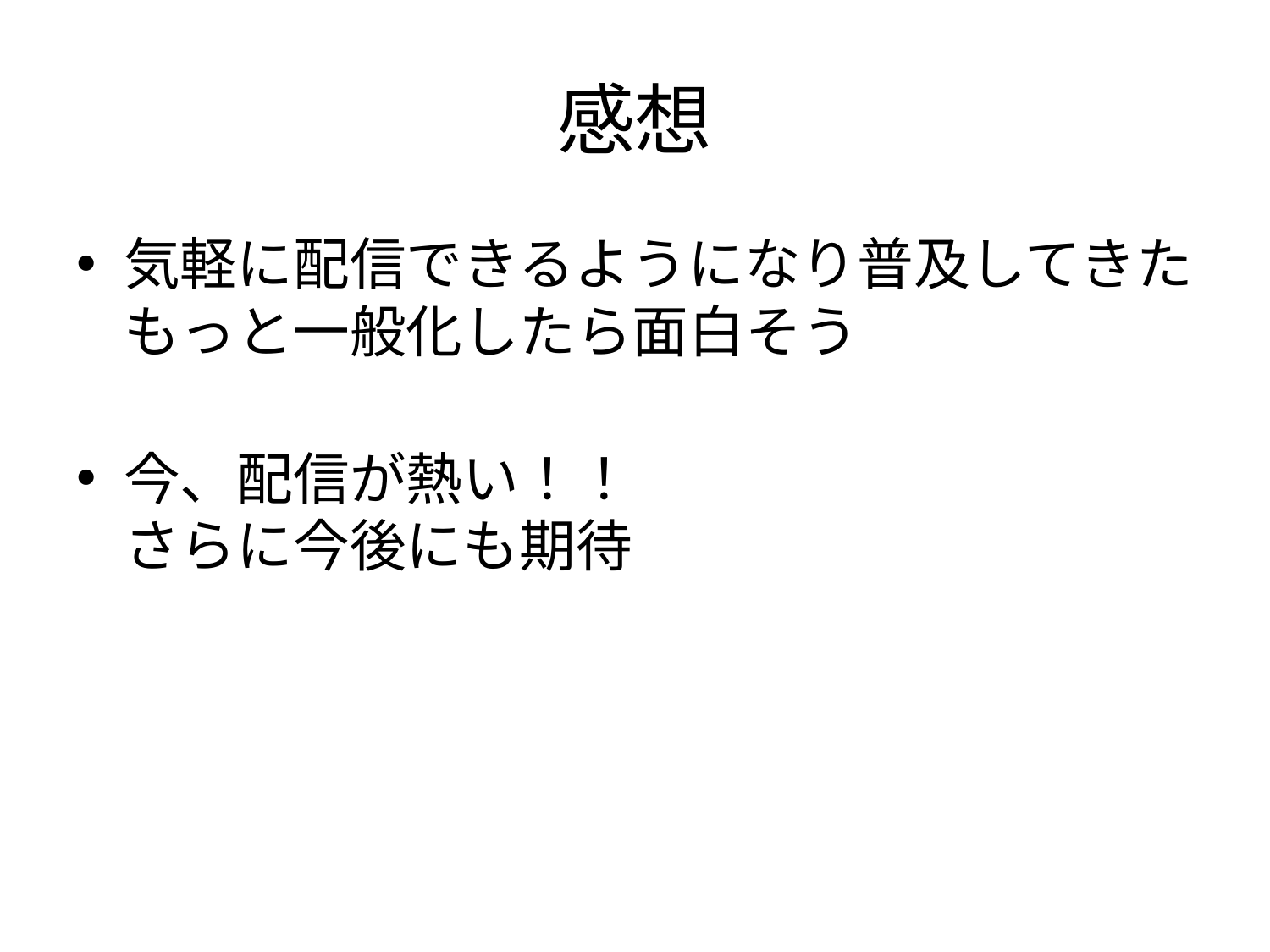

# 感想
気軽に配信できるようになり普及してきた
もっと一般化したら面白そう
今、配信が熱い！！
さらに今後にも期待